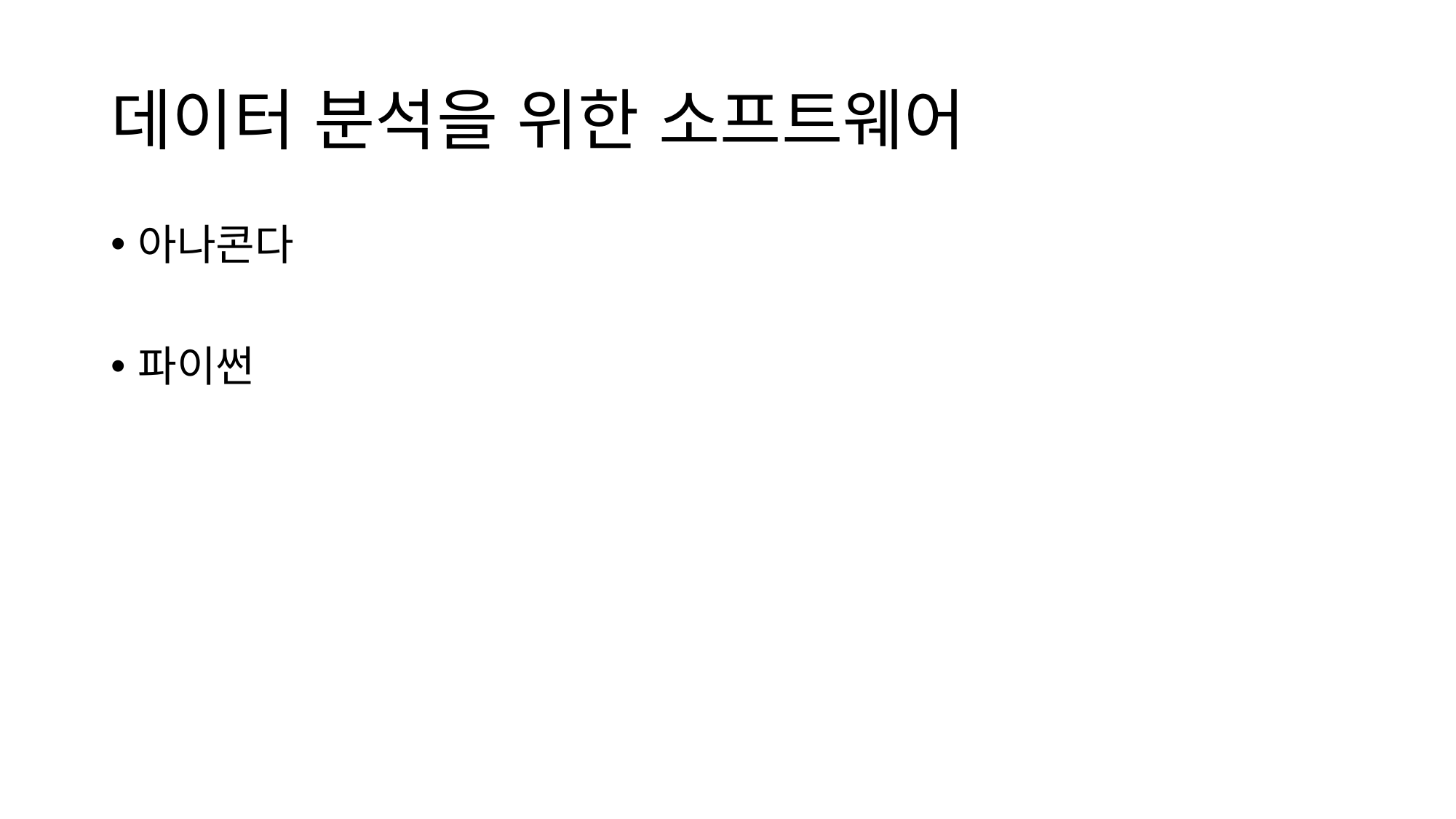

# 데이터 분석을 위한 소프트웨어
아나콘다

파이썬